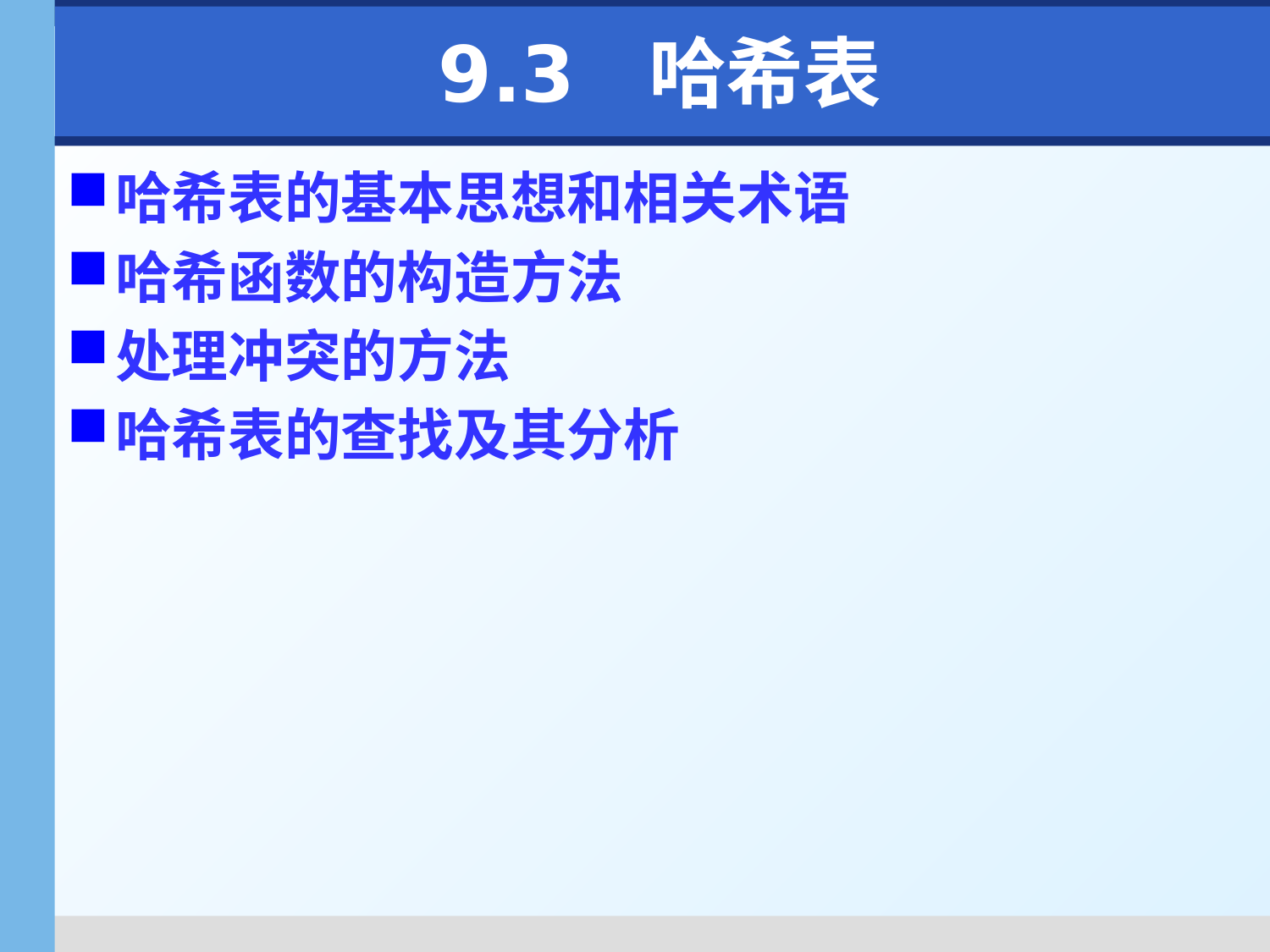

# 9.3  哈希表
哈希表的基本思想和相关术语
哈希函数的构造方法
处理冲突的方法
哈希表的查找及其分析